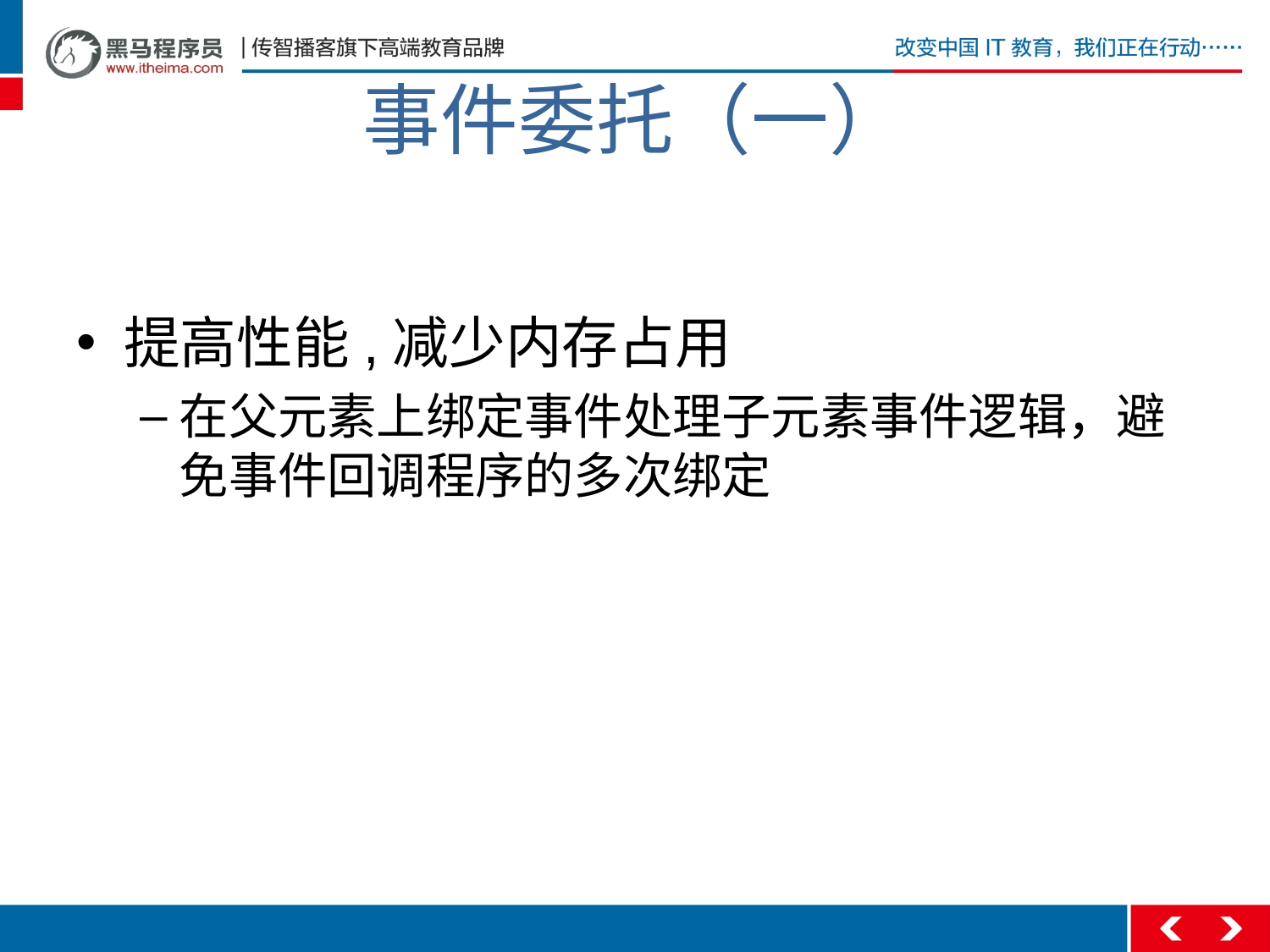

事件委托（一）

提高性能,减少内存占用
在父元素上绑定事件处理子元素事件逻辑，避免事件回调程序的多次绑定